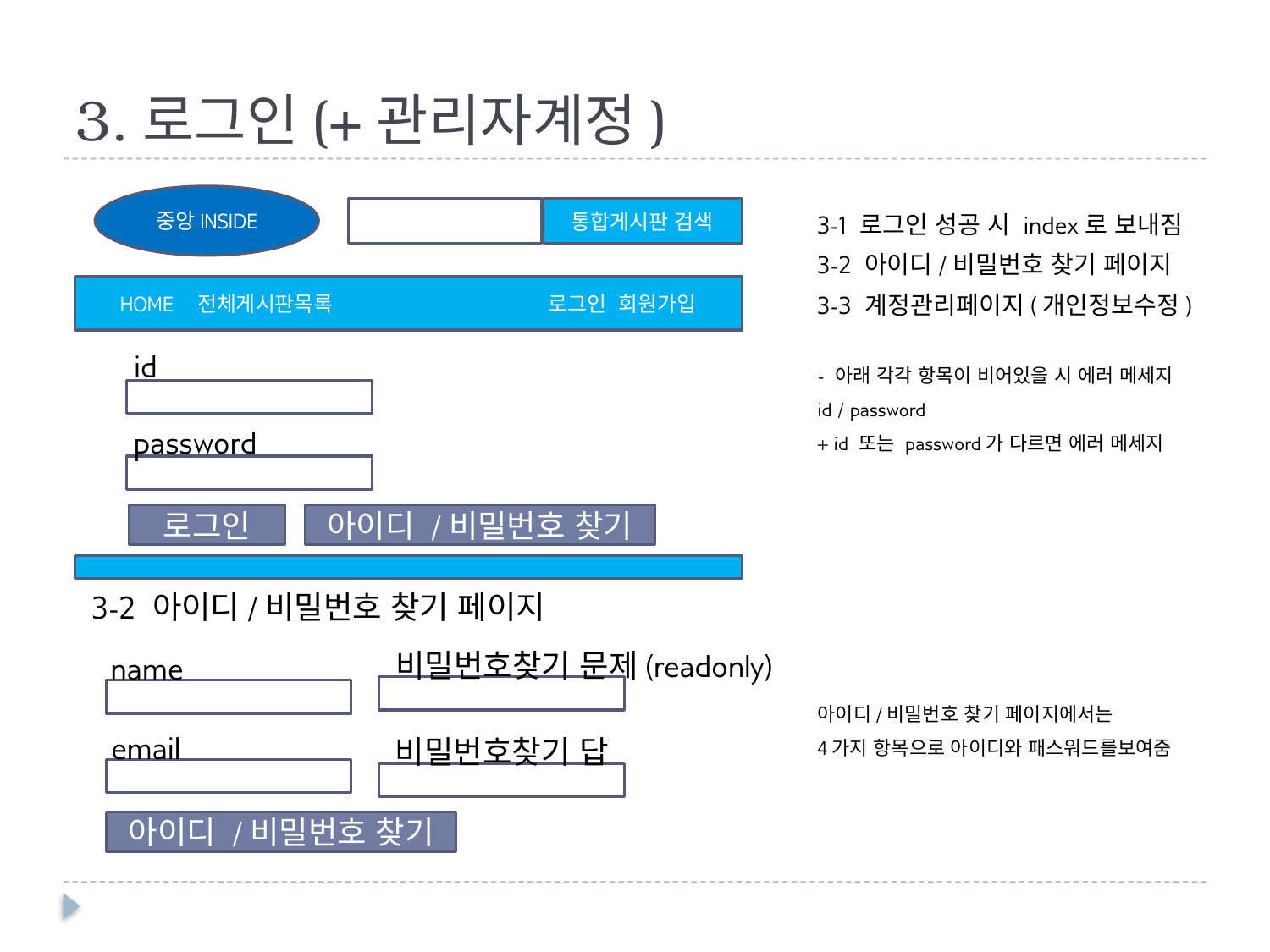

# 3.로그인(+관리자계정)

3-1 로그인 성공 시 index로 보내짐
3-2 아이디/비밀번호 찾기 페이지
3-3 계정관리페이지(개인정보수정)

- 아래 각각 항목이 비어있을 시 에러 메세지
id / password
+ id 또는 password가 다르면 에러 메세지

아이디/비밀번호 찾기 페이지에서는
4가지 항목으로 아이디와 패스워드를보여줌

중앙INSIDE

통합게시판 검색
HOME   전체게시판목록  		        로그인  회원가입
id

password

로그인
아이디 /비밀번호 찾기

3-2 아이디/비밀번호 찾기 페이지
비밀번호찾기 문제(readonly)
name

email
비밀번호찾기 답

아이디 /비밀번호 찾기